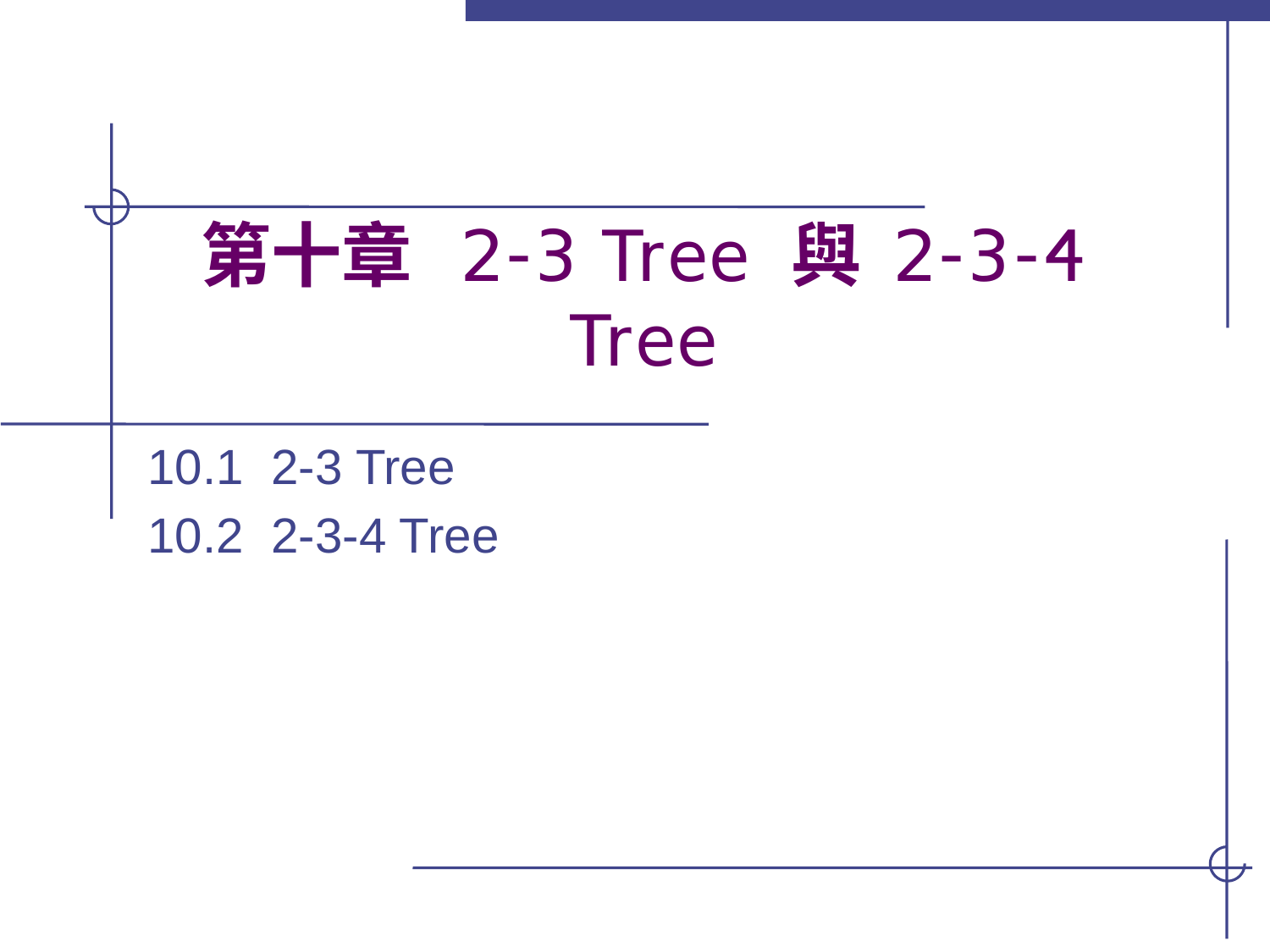

# 第十章  2-3 Tree 與 2-3-4 Tree
10.1  2-3 Tree
10.2  2-3-4 Tree